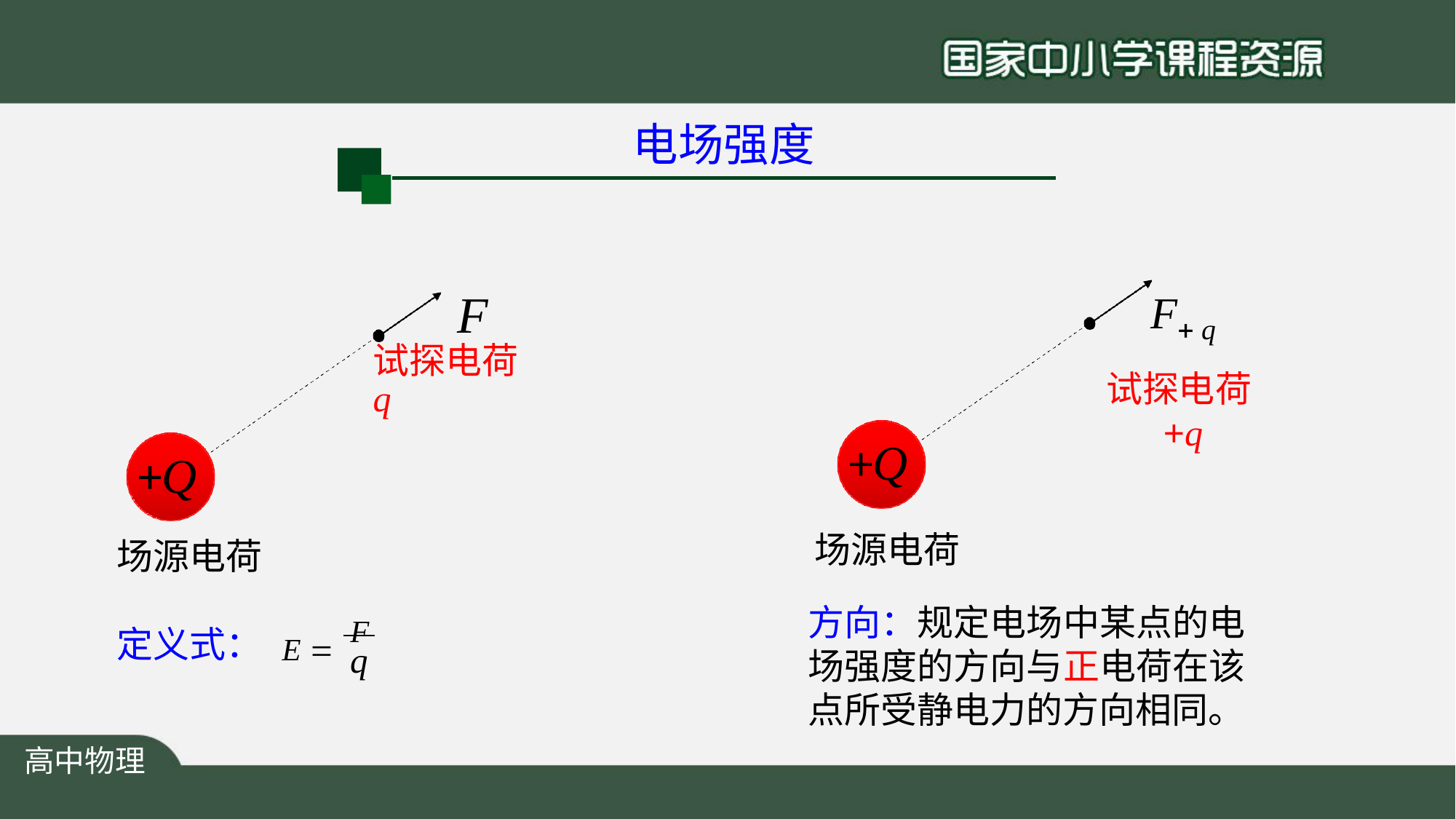

电场强度

# F+ q
试探电荷+q

F
试探电荷q

+Q
场源电荷
方向：规定电场中某点的电 场强度的方向与正电荷在该 点所受静电力的方向相同。

+Q
场源电荷
定义式：	E = F
q

高中物理